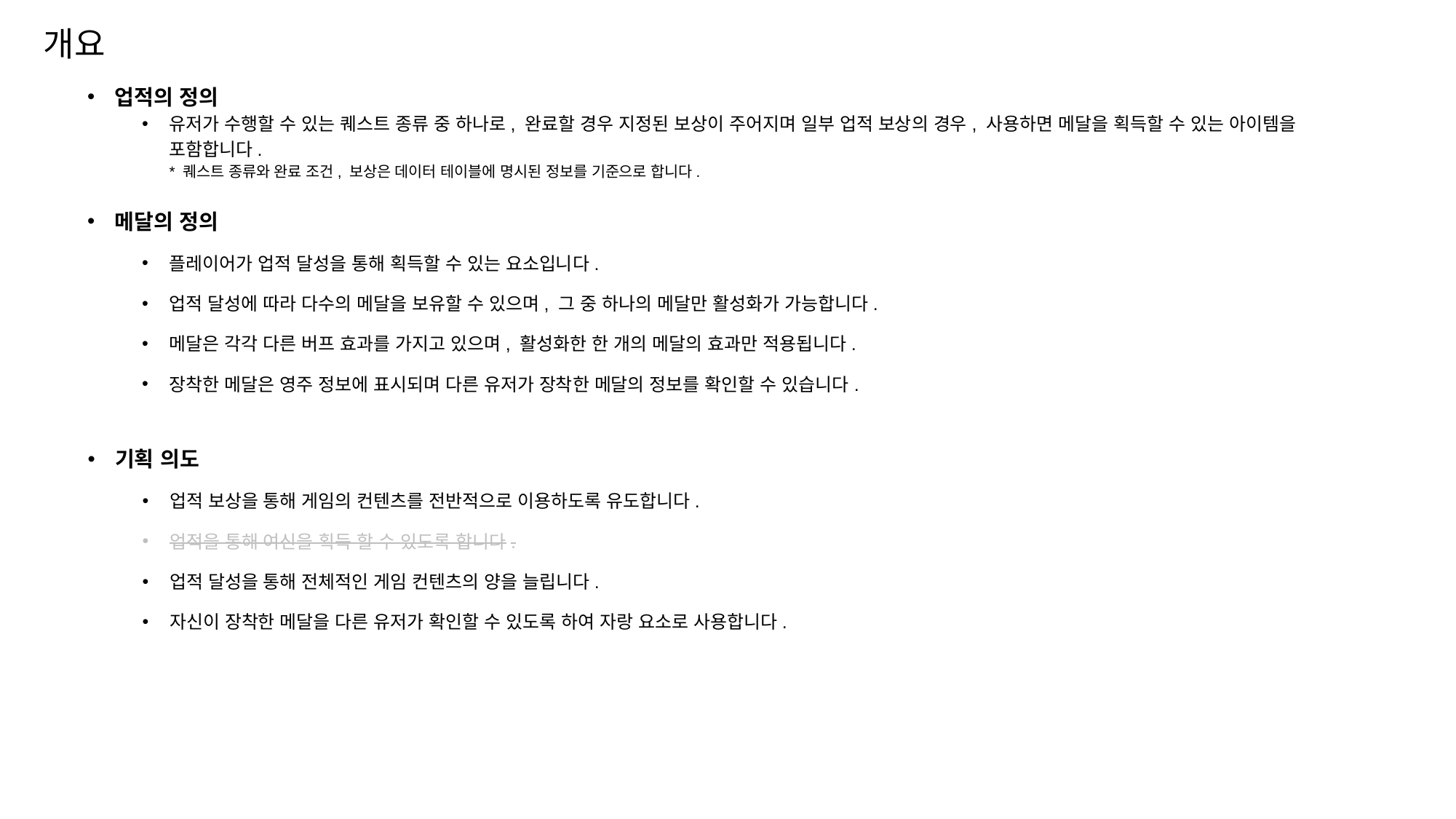

개요
업적의 정의
유저가 수행할 수 있는 퀘스트 종류 중 하나로, 완료할 경우 지정된 보상이 주어지며 일부 업적 보상의 경우, 사용하면 메달을 획득할 수 있는 아이템을
포함합니다.
* 퀘스트 종류와 완료 조건, 보상은 데이터 테이블에 명시된 정보를 기준으로 합니다.
메달의 정의
플레이어가 업적 달성을 통해 획득할 수 있는 요소입니다.
업적 달성에 따라 다수의 메달을 보유할 수 있으며, 그 중 하나의 메달만 활성화가 가능합니다.
메달은 각각 다른 버프 효과를 가지고 있으며, 활성화한 한 개의 메달의 효과만 적용됩니다.
장착한 메달은 영주 정보에 표시되며 다른 유저가 장착한 메달의 정보를 확인할 수 있습니다.
기획 의도
업적 보상을 통해 게임의 컨텐츠를 전반적으로 이용하도록 유도합니다.
업적을 통해 여신을 획득 할 수 있도록 합니다.
업적 달성을 통해 전체적인 게임 컨텐츠의 양을 늘립니다.
자신이 장착한 메달을 다른 유저가 확인할 수 있도록 하여 자랑 요소로 사용합니다.